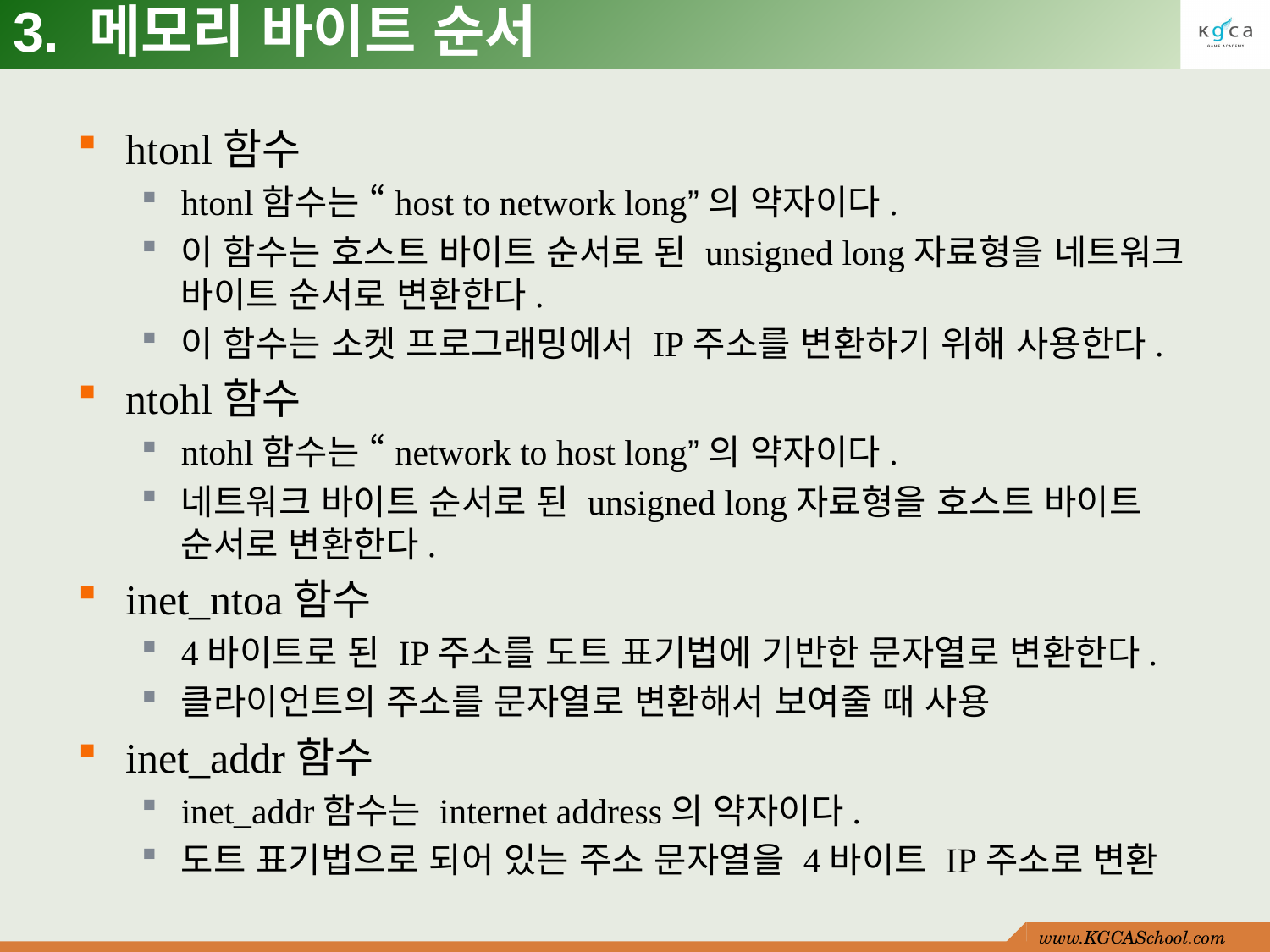

# 3. 메모리 바이트 순서
htonl함수
htonl함수는 “host to network long”의 약자이다.
이 함수는 호스트 바이트 순서로 된 unsigned long자료형을 네트워크 바이트 순서로 변환한다.
이 함수는 소켓 프로그래밍에서 IP주소를 변환하기 위해 사용한다.
ntohl함수
ntohl함수는 “network to host long”의 약자이다.
네트워크 바이트 순서로 된 unsigned long자료형을 호스트 바이트 순서로 변환한다.
inet_ntoa함수
4바이트로 된 IP주소를 도트 표기법에 기반한 문자열로 변환한다.
클라이언트의 주소를 문자열로 변환해서 보여줄 때 사용
inet_addr함수
inet_addr함수는 internet address의 약자이다.
도트 표기법으로 되어 있는 주소 문자열을 4바이트 IP주소로 변환